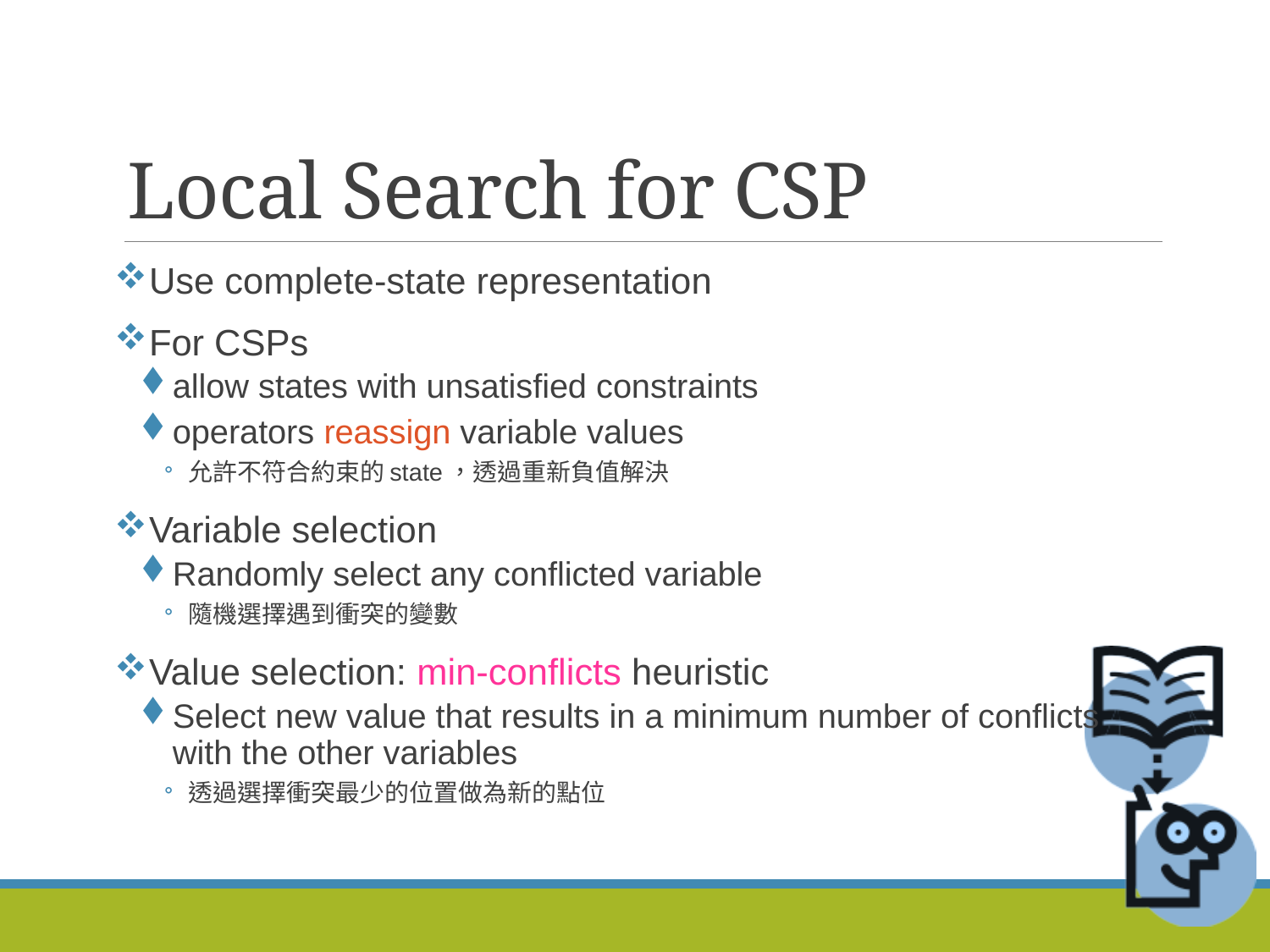

# Local Search for CSP
Use complete-state representation
For CSPs
allow states with unsatisfied constraints
operators reassign variable values
允許不符合約束的state，透過重新負值解決
Variable selection
Randomly select any conflicted variable
隨機選擇遇到衝突的變數
Value selection: min-conflicts heuristic
Select new value that results in a minimum number of conflicts with the other variables
透過選擇衝突最少的位置做為新的點位